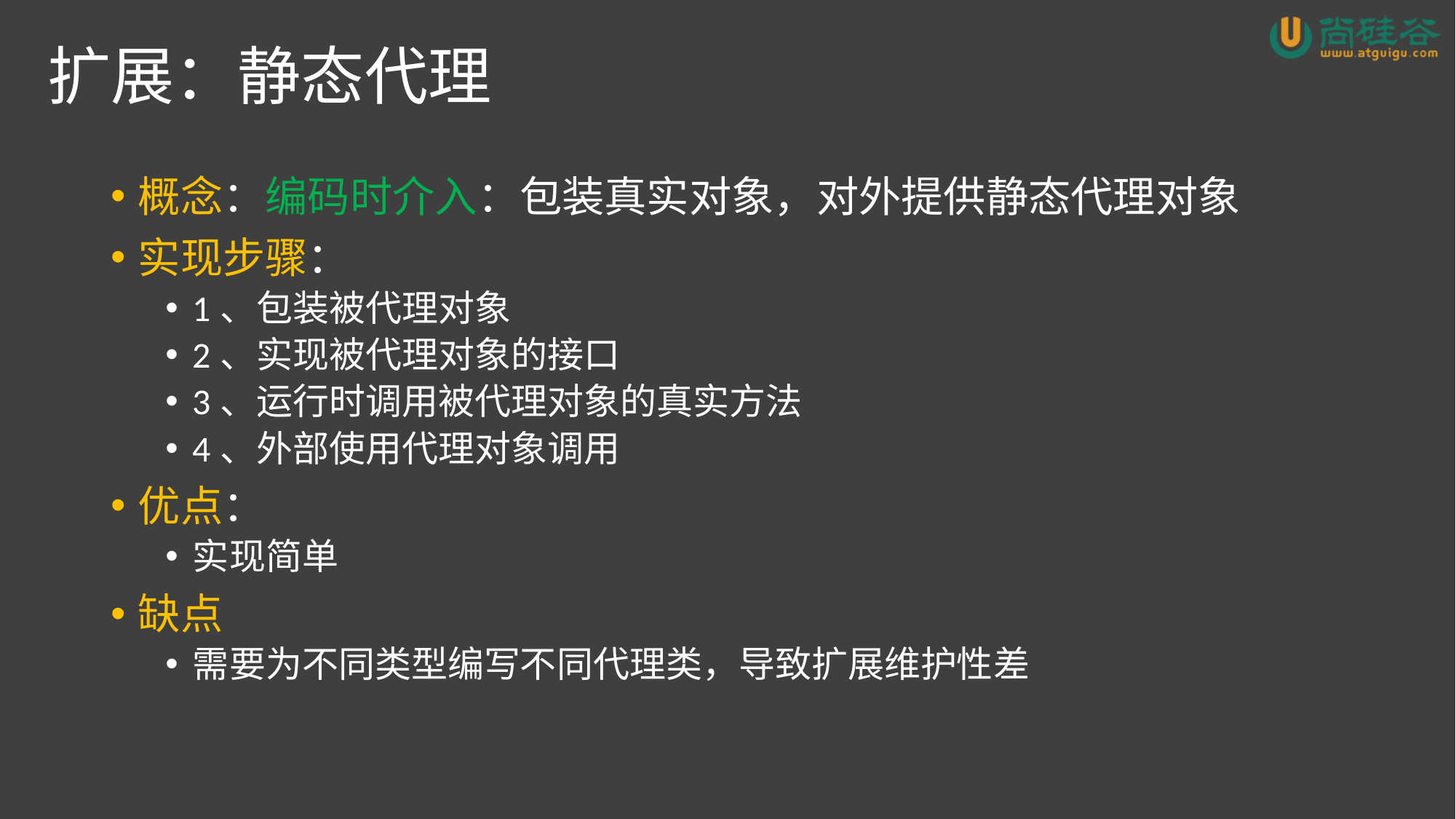

# 扩展：静态代理
概念：编码时介入：包装真实对象，对外提供静态代理对象
实现步骤：
1、包装被代理对象
2、实现被代理对象的接口
3、运行时调用被代理对象的真实方法
4、外部使用代理对象调用
优点：
实现简单
缺点
需要为不同类型编写不同代理类，导致扩展维护性差